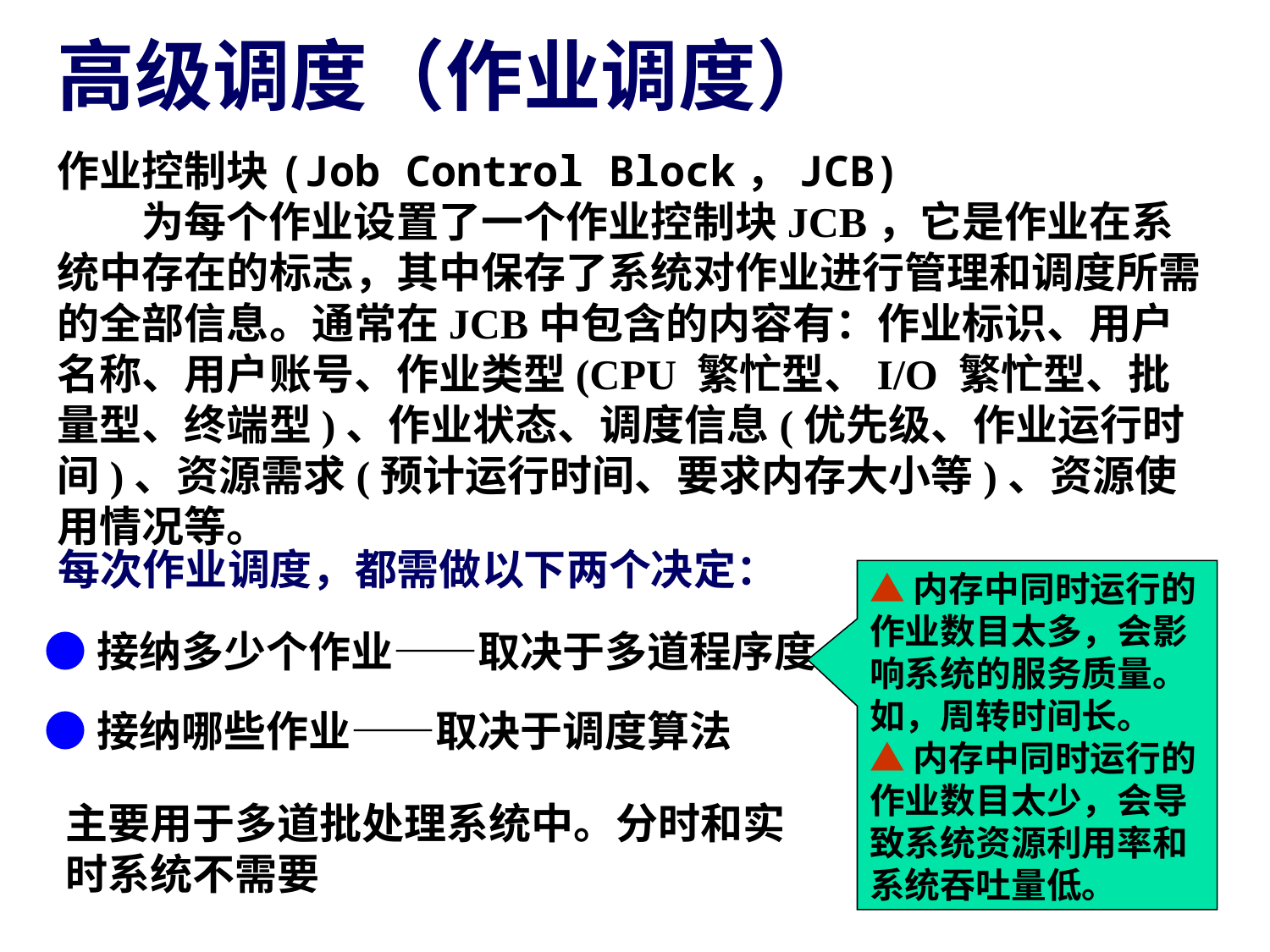

# 高级调度（作业调度）
作业控制块(Job Control Block，JCB)
　　为每个作业设置了一个作业控制块JCB，它是作业在系统中存在的标志，其中保存了系统对作业进行管理和调度所需的全部信息。通常在JCB中包含的内容有：作业标识、用户名称、用户账号、作业类型(CPU 繁忙型、I/O 繁忙型、批量型、终端型)、作业状态、调度信息(优先级、作业运行时间)、资源需求(预计运行时间、要求内存大小等)、资源使用情况等。
每次作业调度，都需做以下两个决定：
▲内存中同时运行的作业数目太多，会影响系统的服务质量。如，周转时间长。
▲内存中同时运行的作业数目太少，会导致系统资源利用率和系统吞吐量低。
●接纳多少个作业——取决于多道程序度
●接纳哪些作业——取决于调度算法
主要用于多道批处理系统中。分时和实时系统不需要